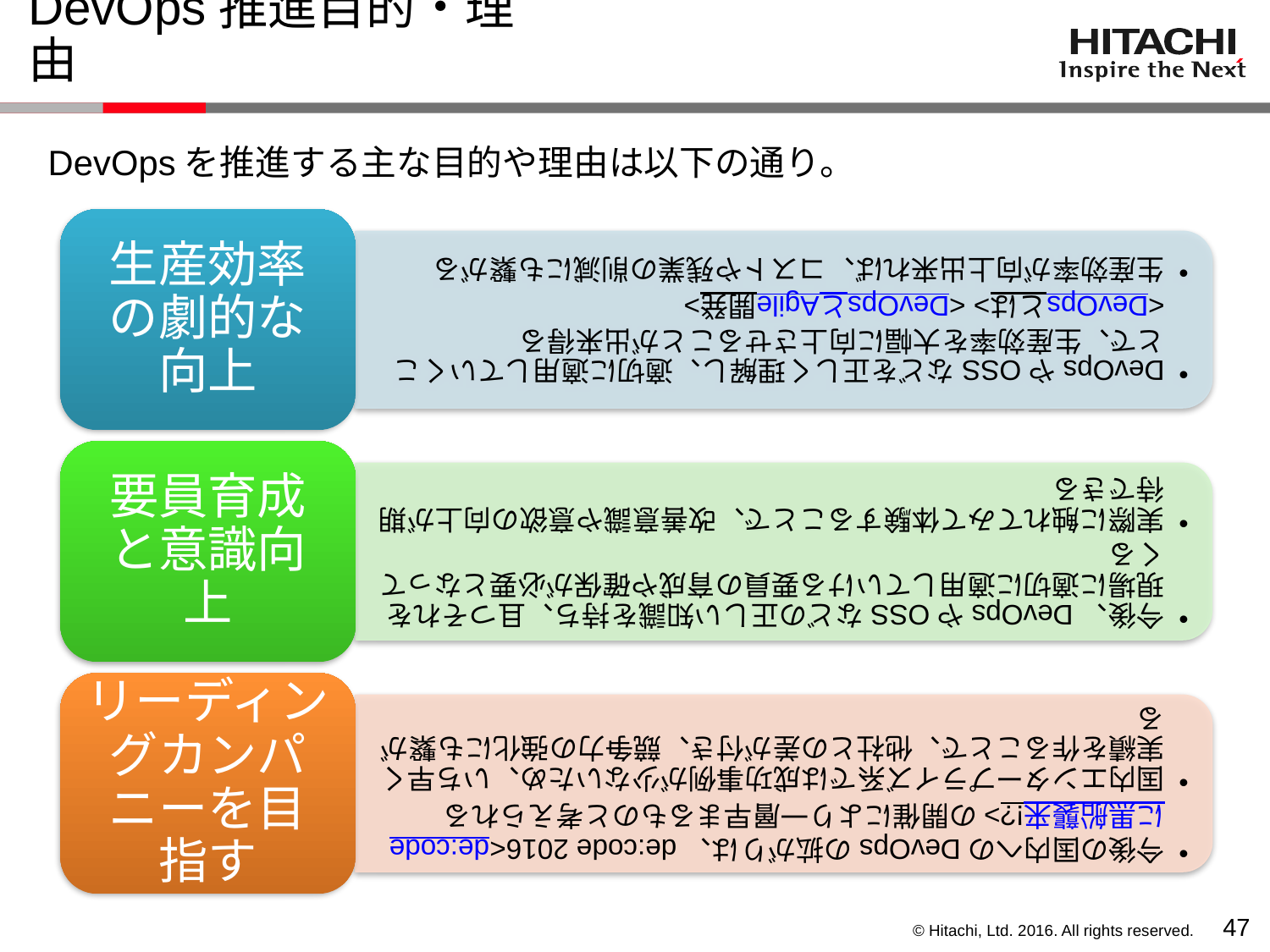

# DevOps推進目的・理由
DevOpsを推進する主な目的や理由は以下の通り。
DevOpsやOSSなどを正しく理解し、適切に適用していくことで、生産効率を大幅に向上させることが出来得る
<DevOpsとは> <DevOpsとAgile開発>
生産効率が向上出来れば、コストや残業の削減にも繋がる
生産効率の劇的な向上
今後、DevOpsやOSSなどの正しい知識を持ち、且つそれを現場に適切に適用していける要員の育成や確保が必要となってくる
実際に触れてみて体験することで、改善意識や意欲の向上が期待できる
要員育成と意識向上
今後の国内へのDevOpsの拡がりは、de:code 2016<de:codeに黒船襲来!?>の開催により一層早まるものと考えられる
国内エンタープライズ系では成功事例が少ないため、いち早く実績を作ることで、他社との差が付き、競争力の強化にも繋がる
リーディングカンパニーを目指す
47